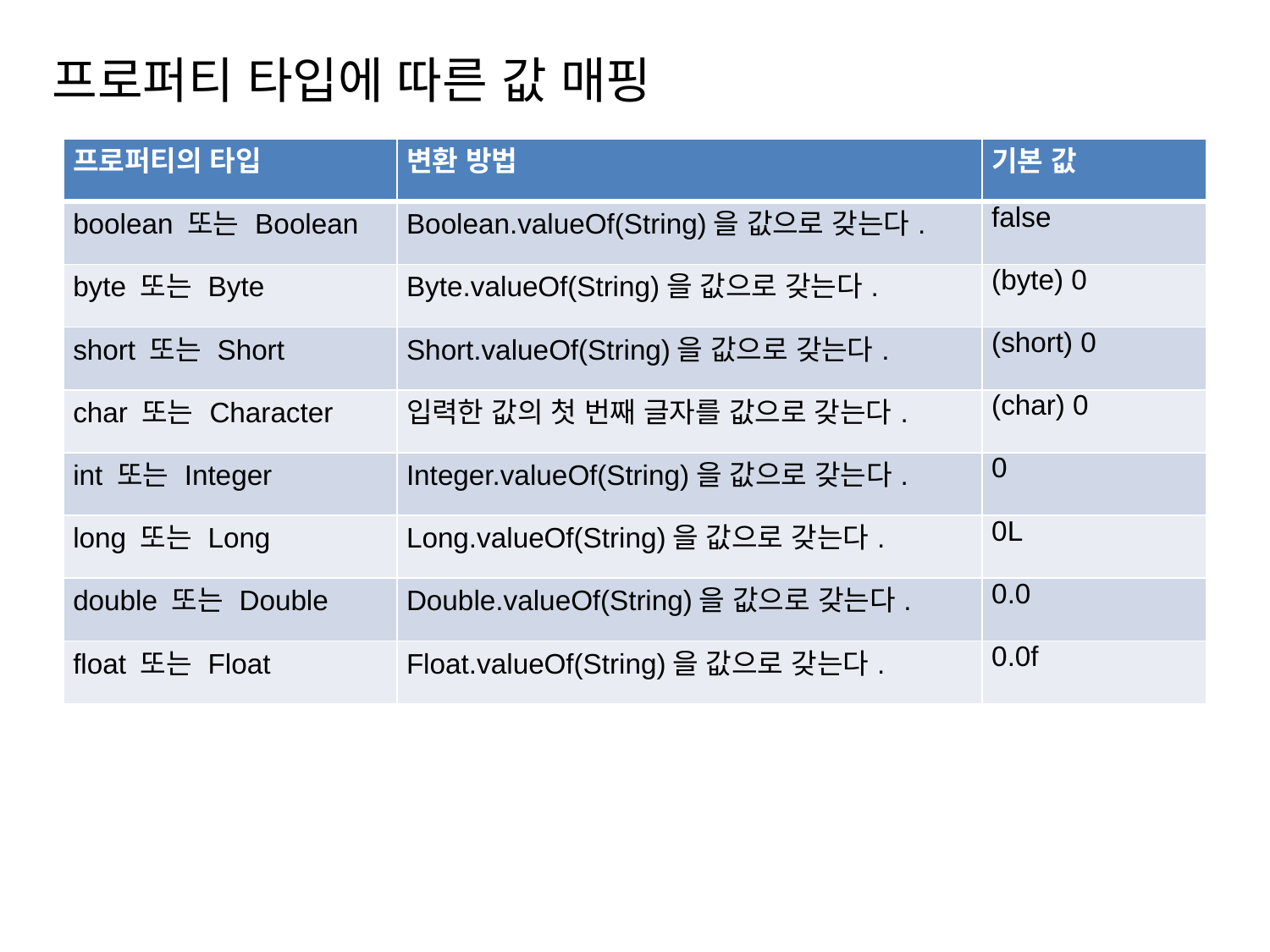

# 프로퍼티 타입에 따른 값 매핑
| 프로퍼티의 타입 | 변환 방법 | 기본 값 |
| --- | --- | --- |
| boolean 또는 Boolean | Boolean.valueOf(String)을 값으로 갖는다. | false |
| byte 또는 Byte | Byte.valueOf(String)을 값으로 갖는다. | (byte) 0 |
| short 또는 Short | Short.valueOf(String)을 값으로 갖는다. | (short) 0 |
| char 또는 Character | 입력한 값의 첫 번째 글자를 값으로 갖는다. | (char) 0 |
| int 또는 Integer | Integer.valueOf(String)을 값으로 갖는다. | 0 |
| long 또는 Long | Long.valueOf(String)을 값으로 갖는다. | 0L |
| double 또는 Double | Double.valueOf(String)을 값으로 갖는다. | 0.0 |
| float 또는 Float | Float.valueOf(String)을 값으로 갖는다. | 0.0f |